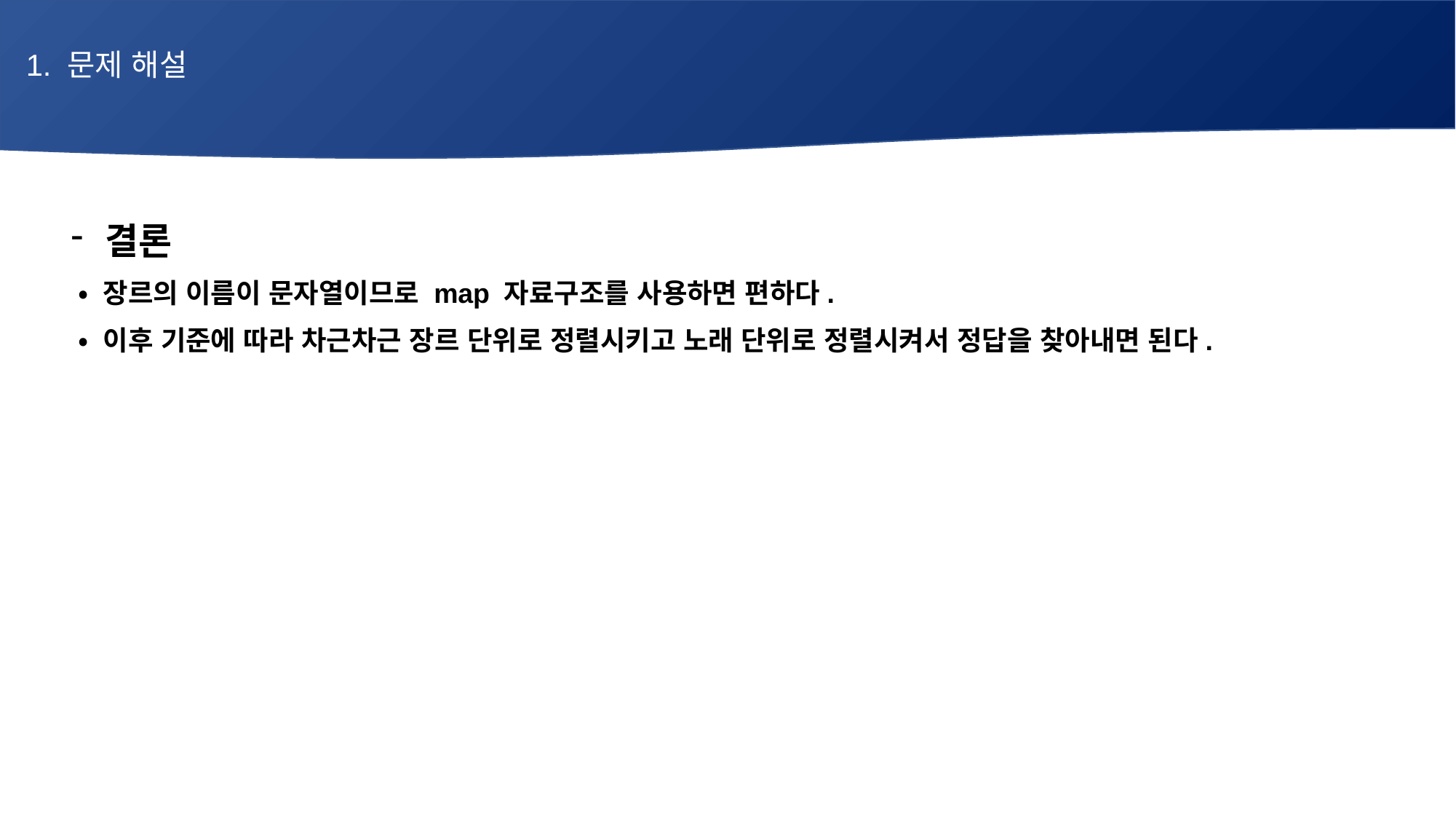

1. 문제 해설
# 매주 1 과제 LV2
결론
 • 장르의 이름이 문자열이므로 map 자료구조를 사용하면 편하다.
 • 이후 기준에 따라 차근차근 장르 단위로 정렬시키고 노래 단위로 정렬시켜서 정답을 찾아내면 된다.